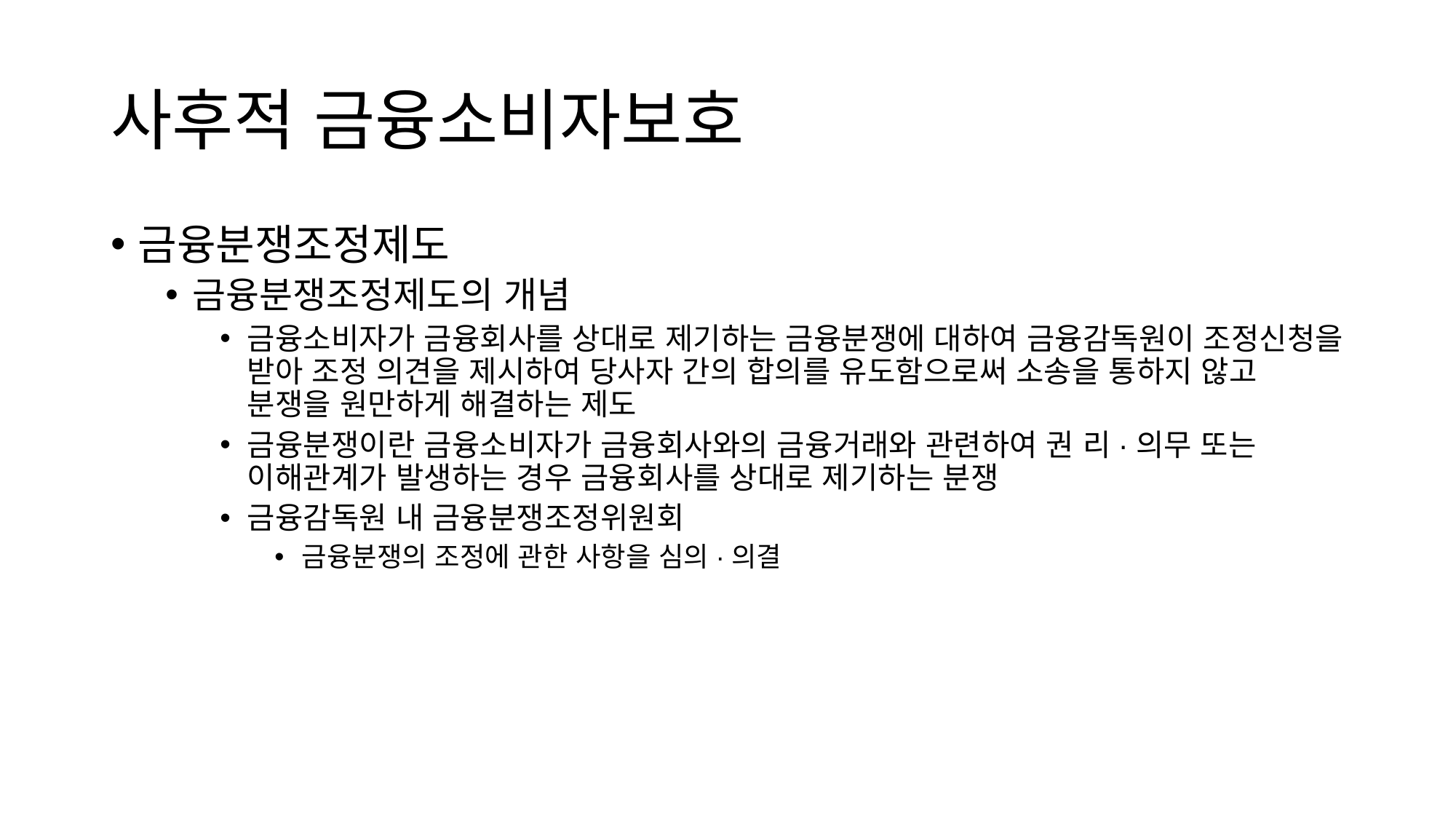

# 사후적 금융소비자보호
금융분쟁조정제도
금융분쟁조정제도의 개념
금융소비자가 금융회사를 상대로 제기하는 금융분쟁에 대하여 금융감독원이 조정신청을 받아 조정 의견을 제시하여 당사자 간의 합의를 유도함으로써 소송을 통하지 않고 분쟁을 원만하게 해결하는 제도
금융분쟁이란 금융소비자가 금융회사와의 금융거래와 관련하여 권 리·의무 또는 이해관계가 발생하는 경우 금융회사를 상대로 제기하는 분쟁
금융감독원 내 금융분쟁조정위원회
금융분쟁의 조정에 관한 사항을 심의·의결